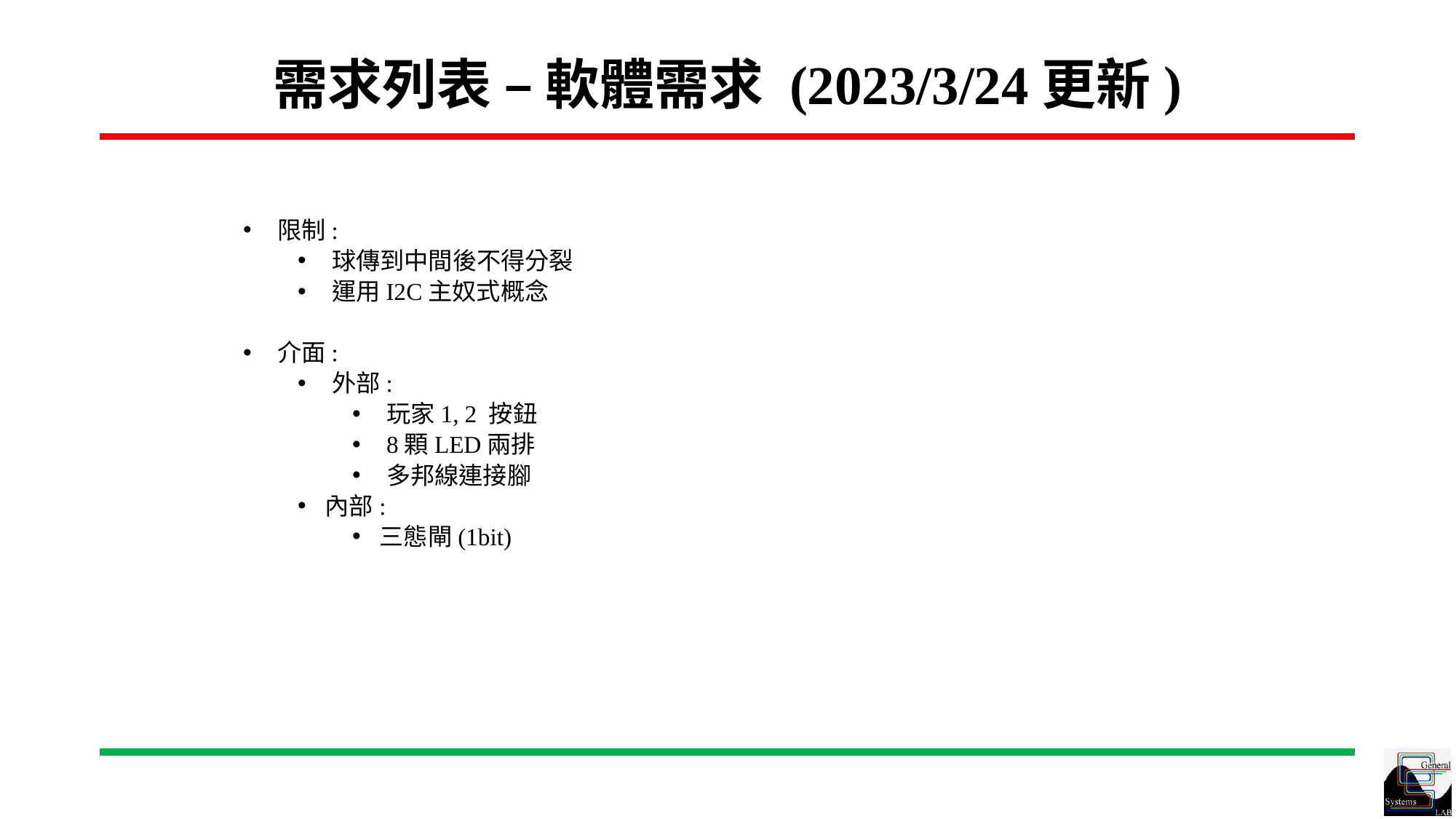

# 需求列表 – 軟體需求 (2023/3/24更新)
限制:
球傳到中間後不得分裂
運用I2C主奴式概念

介面:
外部:
玩家1, 2 按鈕
8顆LED兩排
多邦線連接腳
內部:
三態閘(1bit)